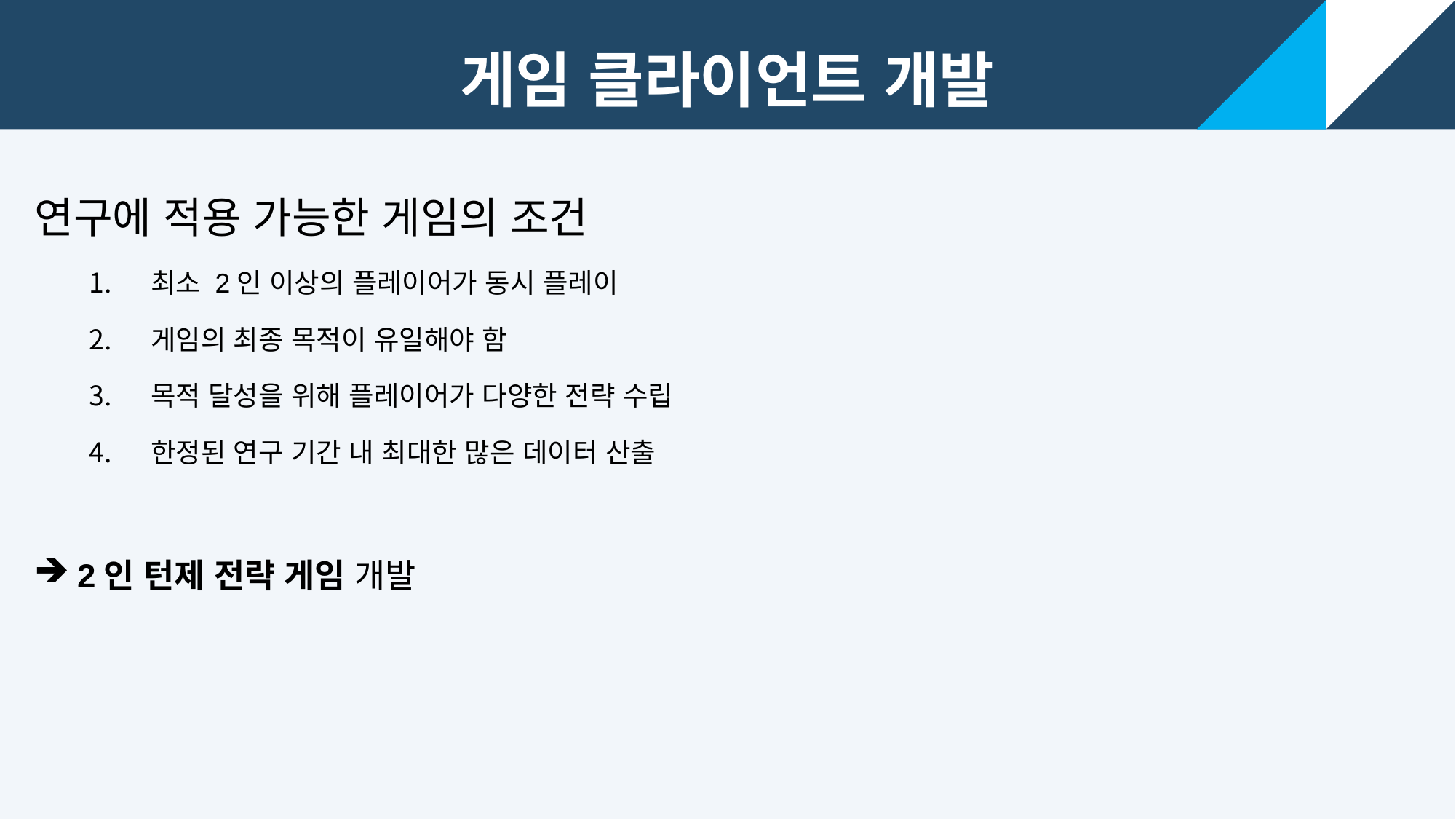

게임 클라이언트 개발

연구에 적용 가능한 게임의 조건
최소 2인 이상의 플레이어가 동시 플레이
게임의 최종 목적이 유일해야 함
목적 달성을 위해 플레이어가 다양한 전략 수립
한정된 연구 기간 내 최대한 많은 데이터 산출

 2인 턴제 전략 게임 개발